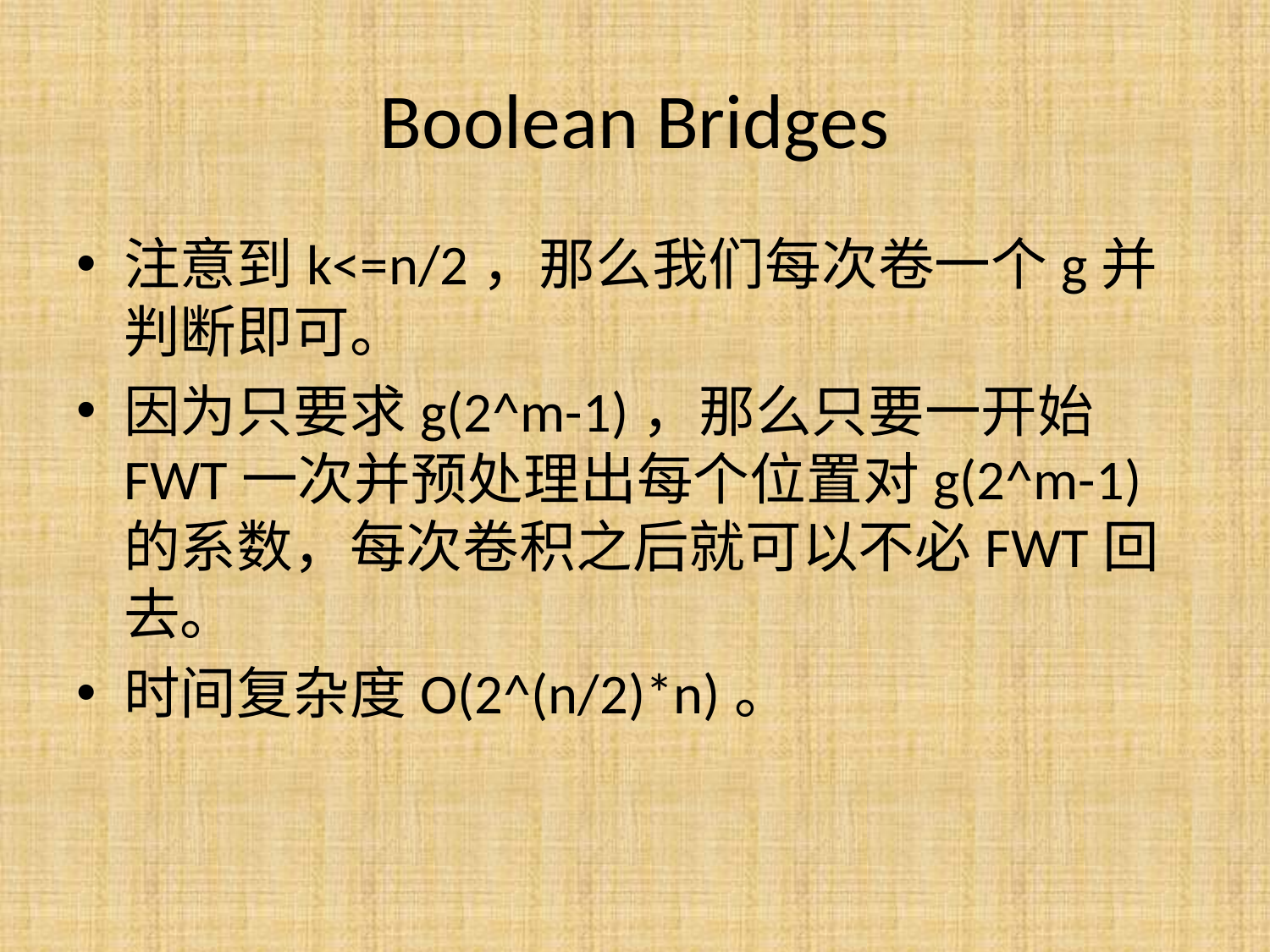

# Boolean Bridges
注意到k<=n/2，那么我们每次卷一个g并判断即可。
因为只要求g(2^m-1)，那么只要一开始FWT一次并预处理出每个位置对g(2^m-1)的系数，每次卷积之后就可以不必FWT回去。
时间复杂度O(2^(n/2)*n)。